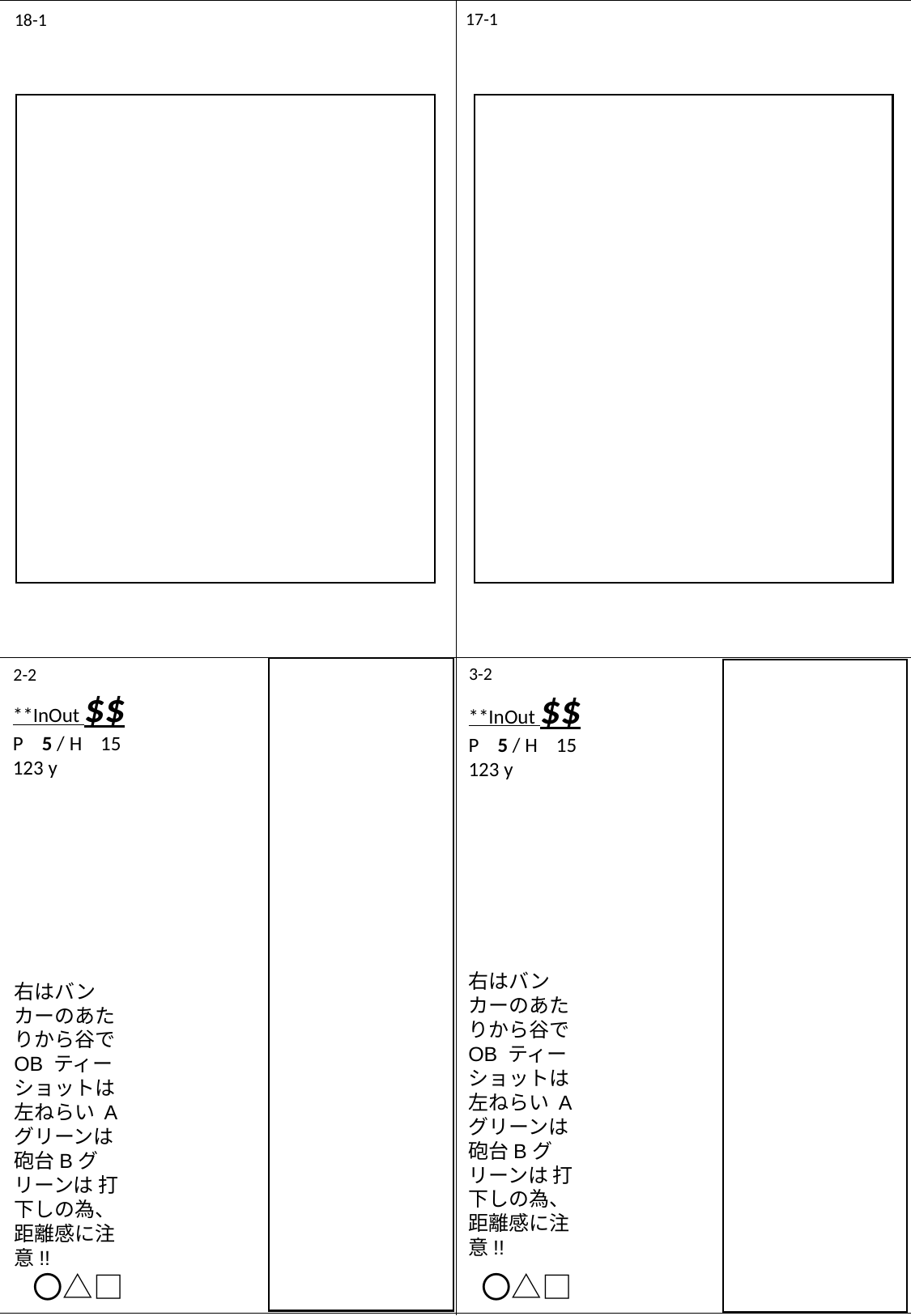

17-1
18-1

3-2
2-2

**InOut $$
P    5 / H    15
123 y
**InOut $$
P    5 / H    15
123 y
右はバンカーのあたりから谷でOB ティーショットは左ねらい Aグリーンは砲台Bグリーンは 打下しの為、距離感に注意!!
右はバンカーのあたりから谷でOB ティーショットは左ねらい Aグリーンは砲台Bグリーンは 打下しの為、距離感に注意!!
〇△□
〇△□